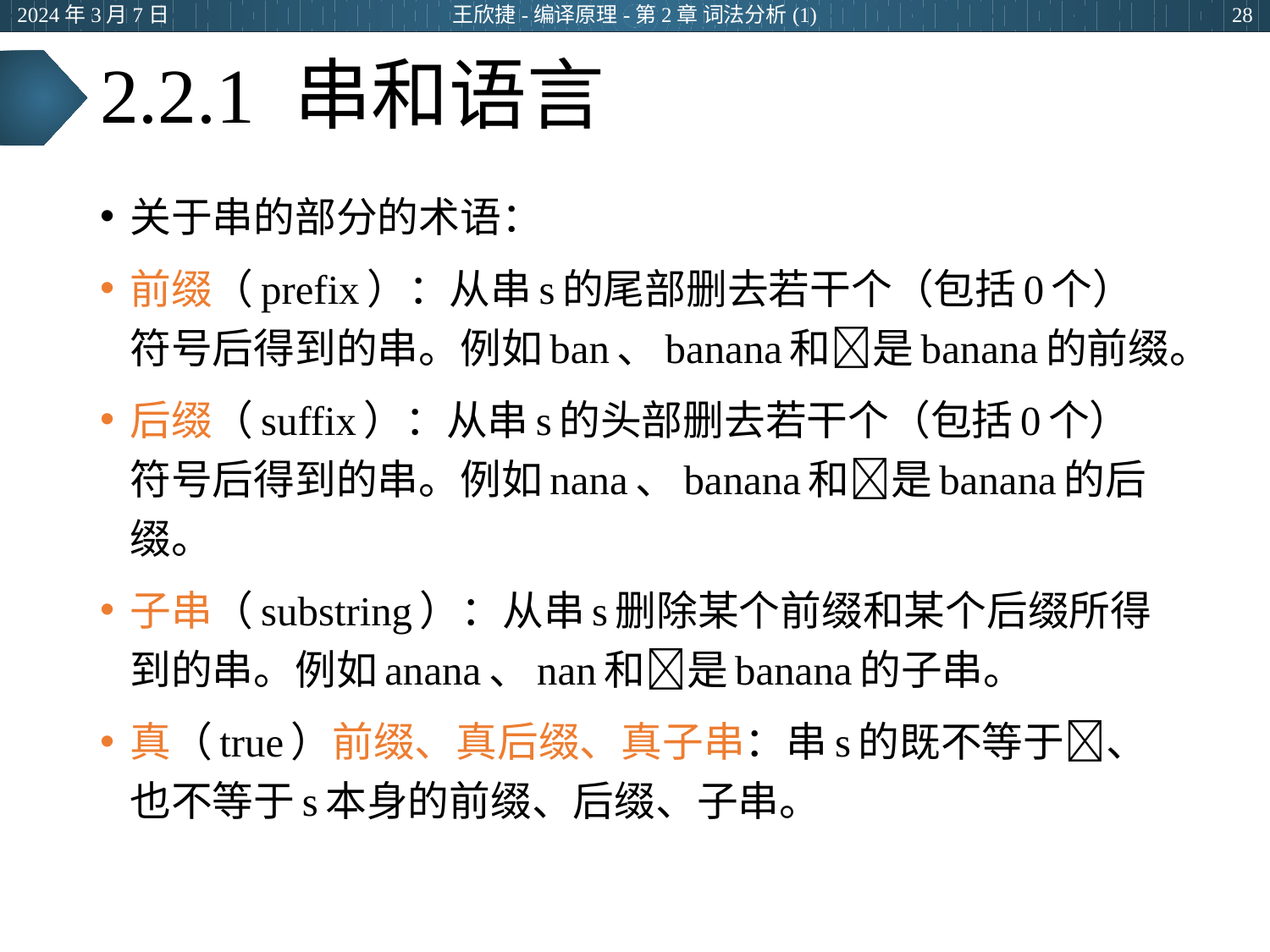

2024年3月7日
王欣捷-编译原理-第2章 词法分析(1)
28
# 2.2.1 串和语言
关于串的部分的术语：
前缀（prefix）：从串s的尾部删去若干个（包括0个）符号后得到的串。例如ban、banana和ε是banana的前缀。
后缀（suffix）：从串s的头部删去若干个（包括0个）符号后得到的串。例如nana、banana和ε是banana的后缀。
子串（substring）：从串s删除某个前缀和某个后缀所得到的串。例如anana、nan和ε是banana的子串。
真（true）前缀、真后缀、真子串：串s的既不等于ε、也不等于s本身的前缀、后缀、子串。